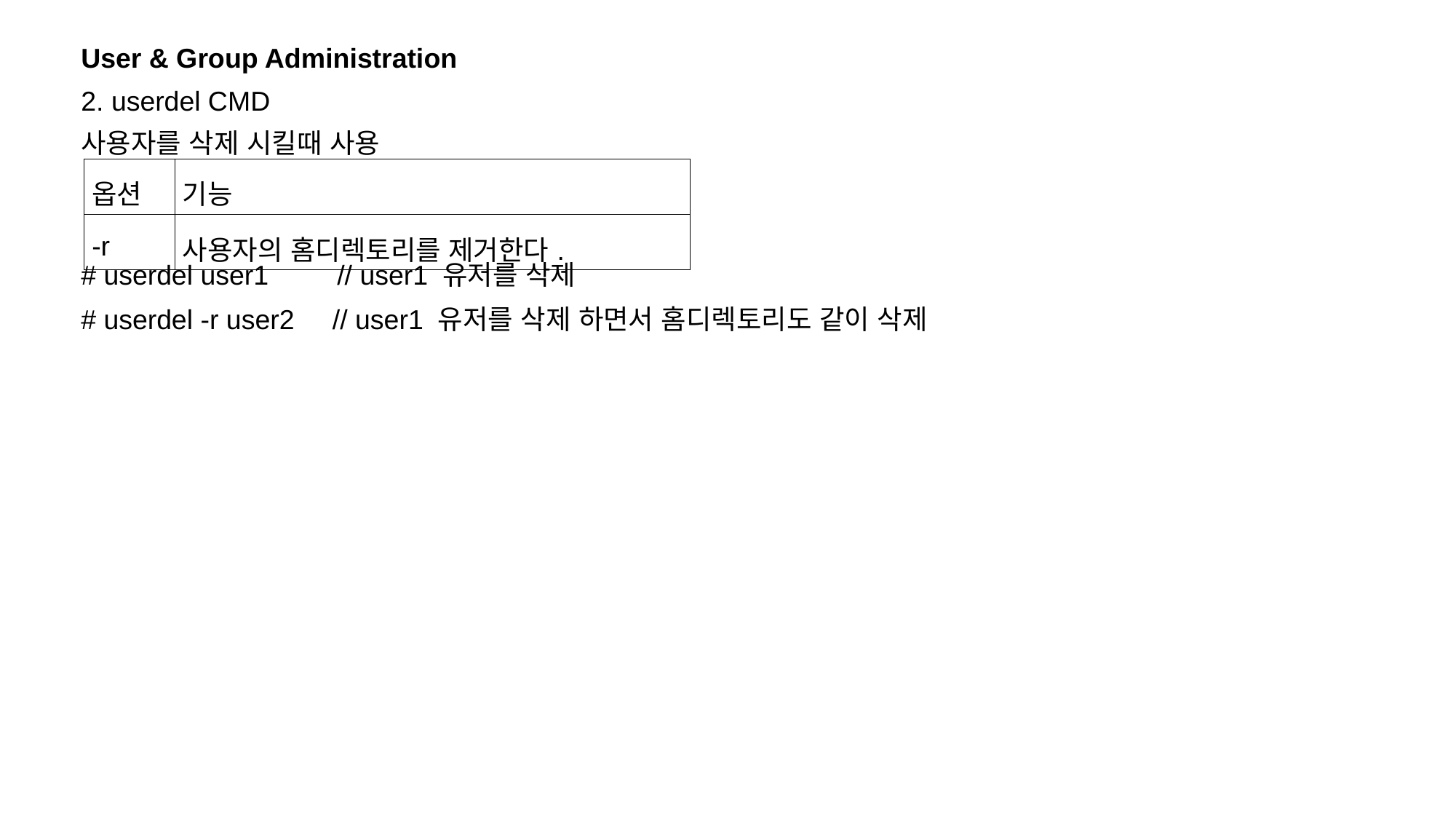

User & Group Administration
2. userdel CMD
사용자를 삭제 시킬때 사용

# userdel user1         // user1 유저를 삭제
# userdel -r user2     // user1 유저를 삭제 하면서 홈디렉토리도 같이 삭제

| 옵션 | 기능 |
| --- | --- |
| -r | 사용자의 홈디렉토리를 제거한다. |